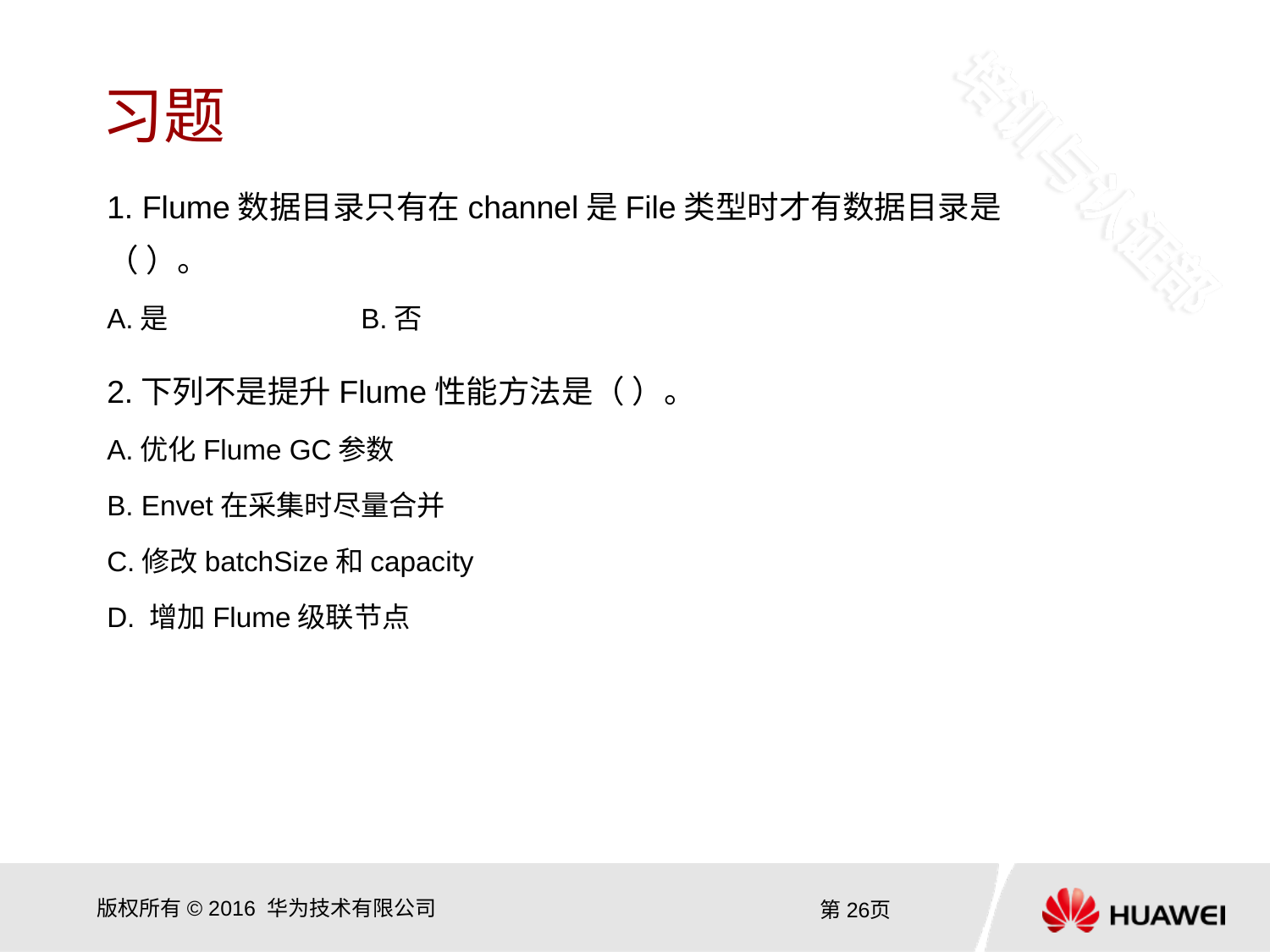

# 习题
1. Flume数据目录只有在channel是File类型时才有数据目录是（ ）。
A.是  		B.否
2.下列不是提升Flume性能方法是（ ）。
A.优化Flume GC参数
B. Envet在采集时尽量合并
C.修改batchSize和capacity
D. 增加Flume级联节点